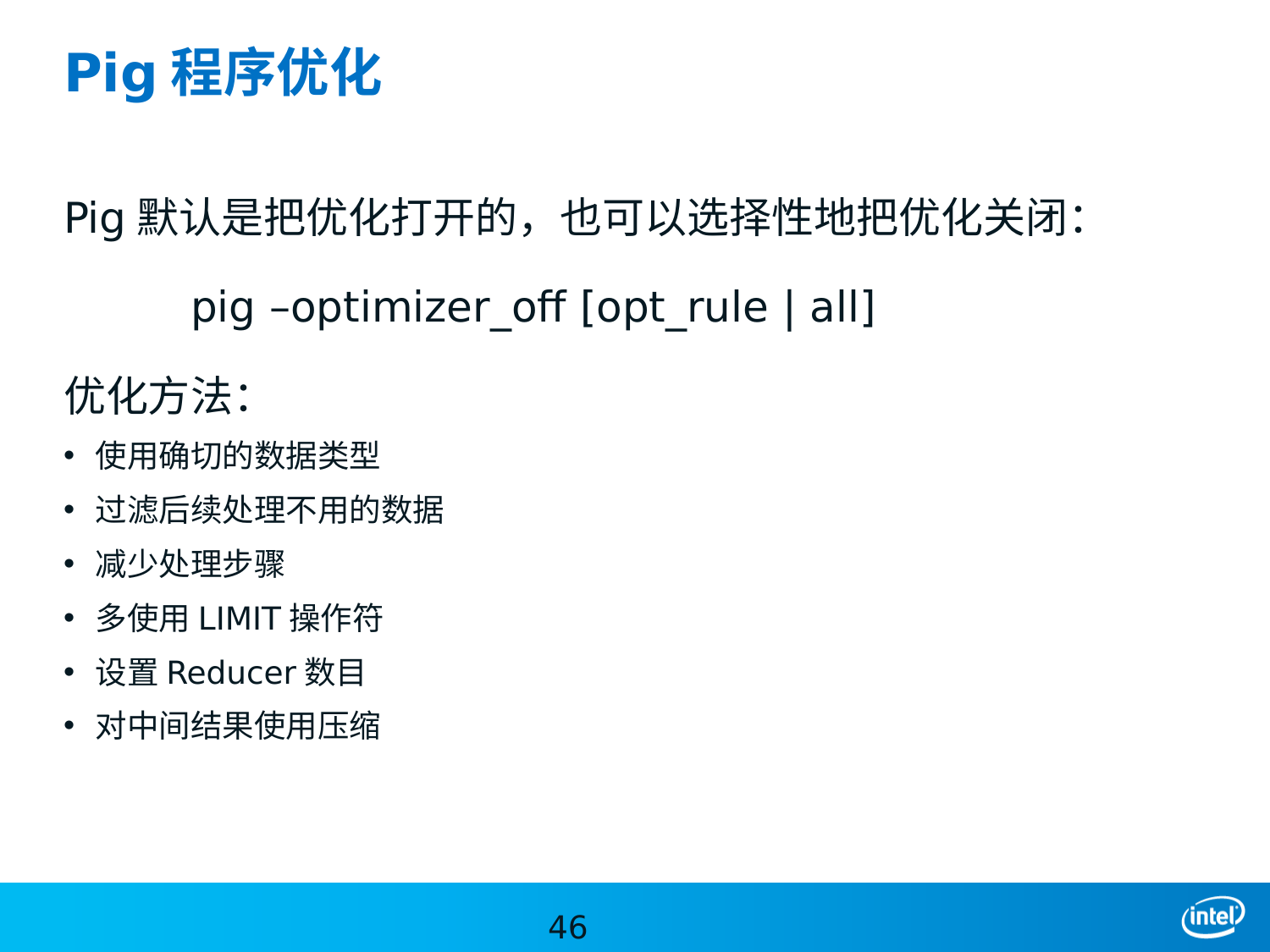

# Pig程序优化
Pig默认是把优化打开的，也可以选择性地把优化关闭：
	pig –optimizer_off [opt_rule | all]
优化方法：
使用确切的数据类型
过滤后续处理不用的数据
减少处理步骤
多使用LIMIT操作符
设置Reducer数目
对中间结果使用压缩
46